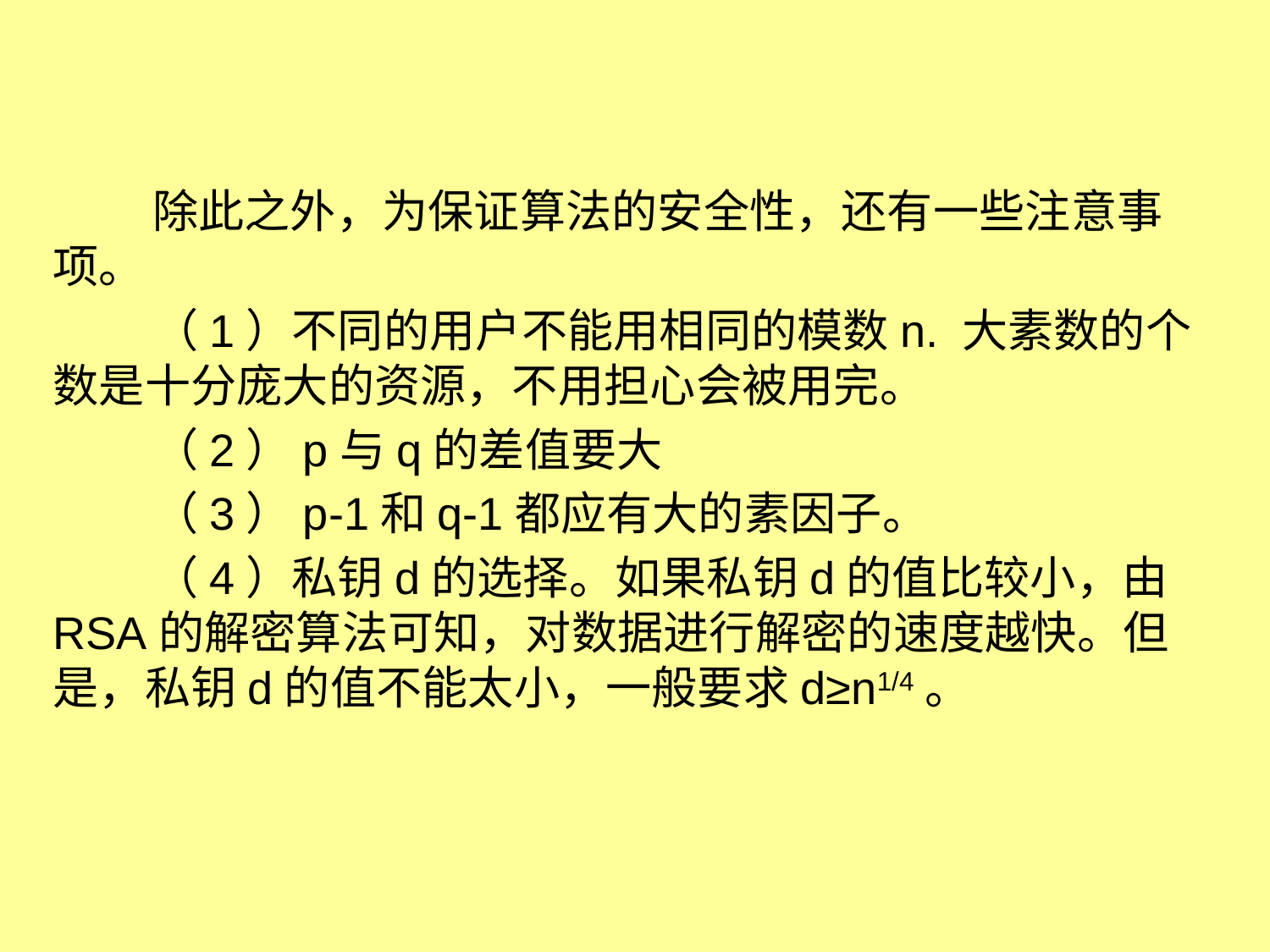

#
除此之外，为保证算法的安全性，还有一些注意事项。
（1）不同的用户不能用相同的模数n. 大素数的个数是十分庞大的资源，不用担心会被用完。
（2）p与q的差值要大
（3）p-1和q-1都应有大的素因子。
（4）私钥d的选择。如果私钥d的值比较小，由RSA的解密算法可知，对数据进行解密的速度越快。但是，私钥d的值不能太小，一般要求d≥n1/4。